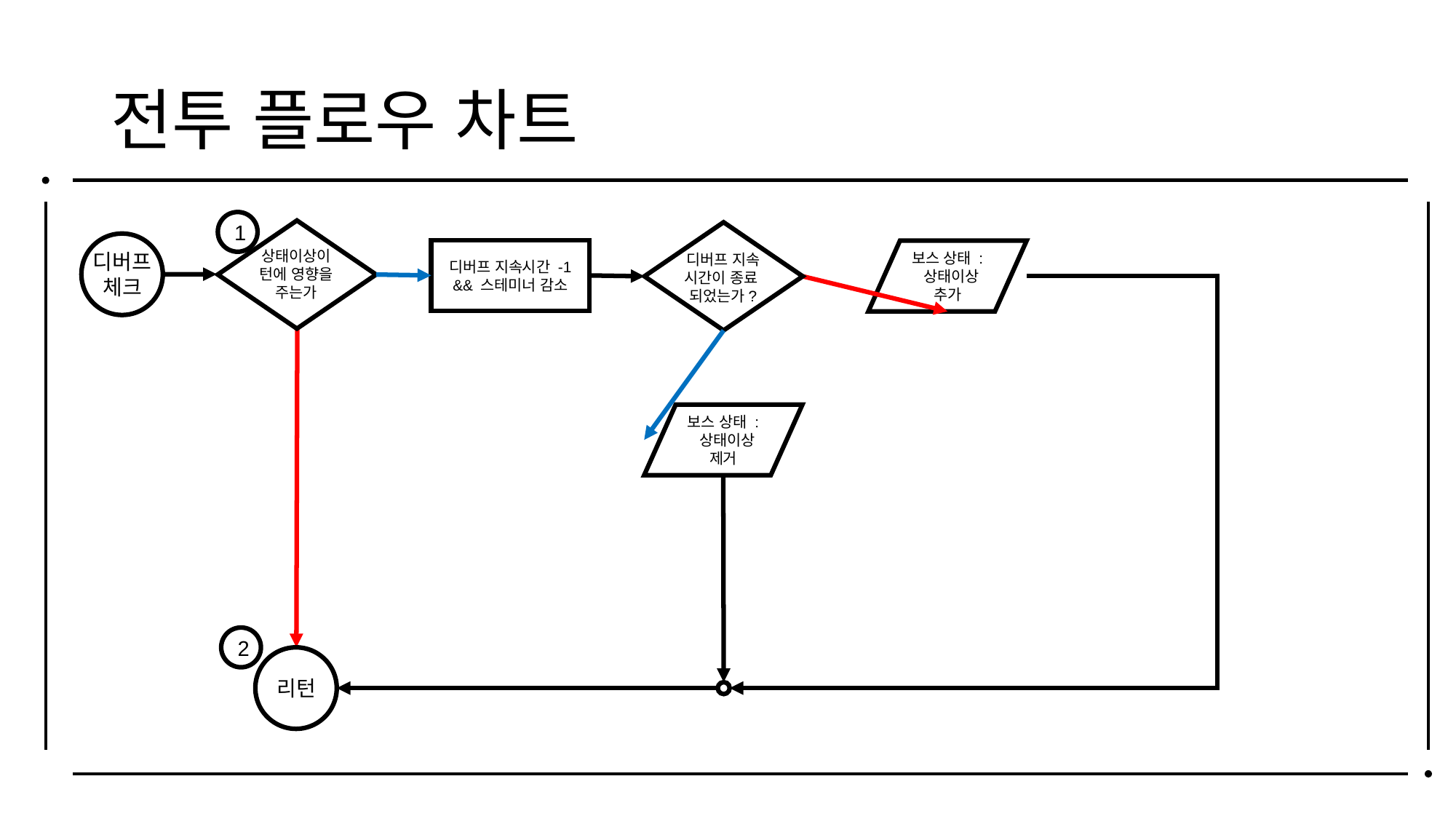

# 전투 플로우 차트
1

디버프 지속시간 -1
&& 스테미너 감소
보스 상태 :
 상태이상 추가
상태이상이
턴에 영향을
주는가
디버프
체크
디버프 지속
시간이 종료
되었는가?
보스 상태 :
 상태이상 제거
2

리턴

대기 -> 이동 가능 지역으로 이동 -> 발견 여부? -> 추격 상태로 이동